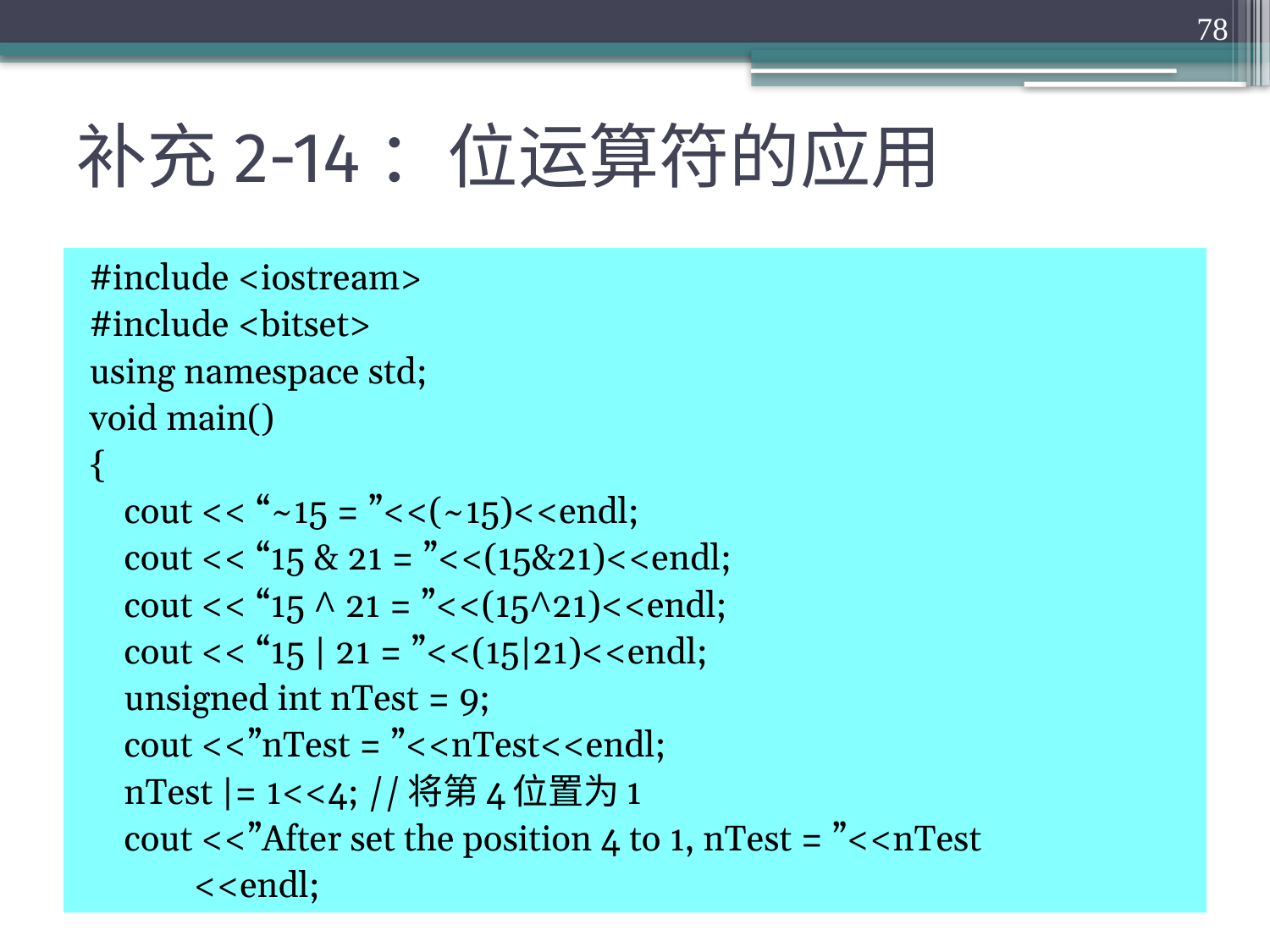

78
# 补充2-14：位运算符的应用
#include <iostream>
#include <bitset>
using namespace std;
void main()
{
    cout << “~15 = ”<<(~15)<<endl;
    cout << “15 & 21 = ”<<(15&21)<<endl;
    cout << “15 ^ 21 = ”<<(15^21)<<endl;
    cout << “15 | 21 = ”<<(15|21)<<endl;
    unsigned int nTest = 9;
    cout <<”nTest = ”<<nTest<<endl;
    nTest |= 1<<4; //将第4位置为1
    cout <<”After set the position 4 to 1, nTest = ”<<nTest
            <<endl;